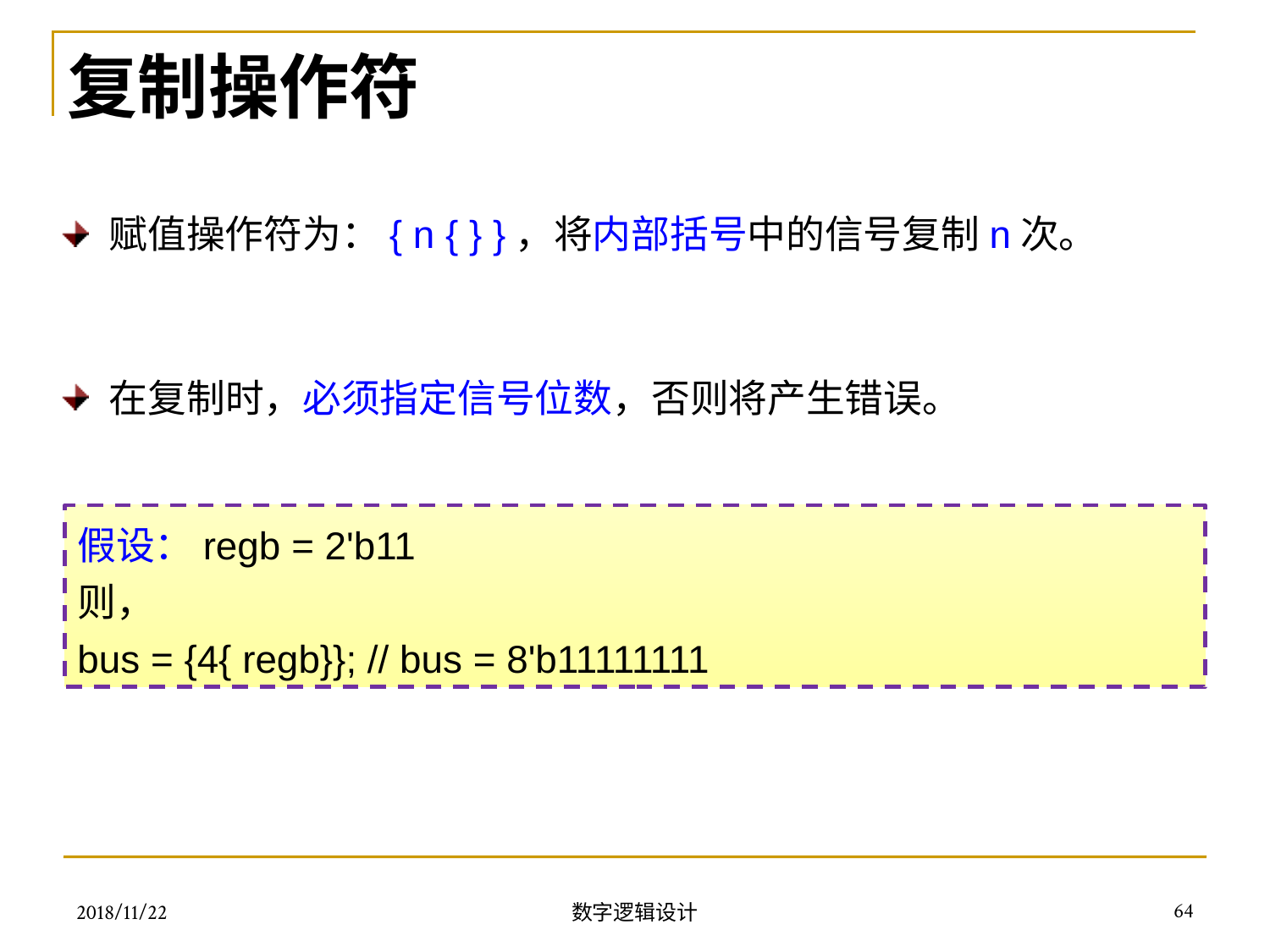

复制操作符
赋值操作符为：{ n { } }，将内部括号中的信号复制n次。

在复制时，必须指定信号位数，否则将产生错误。
假设：regb = 2'b11
则，
bus = {4{ regb}}; // bus = 8'b11111111
2018/11/22
64
数字逻辑设计